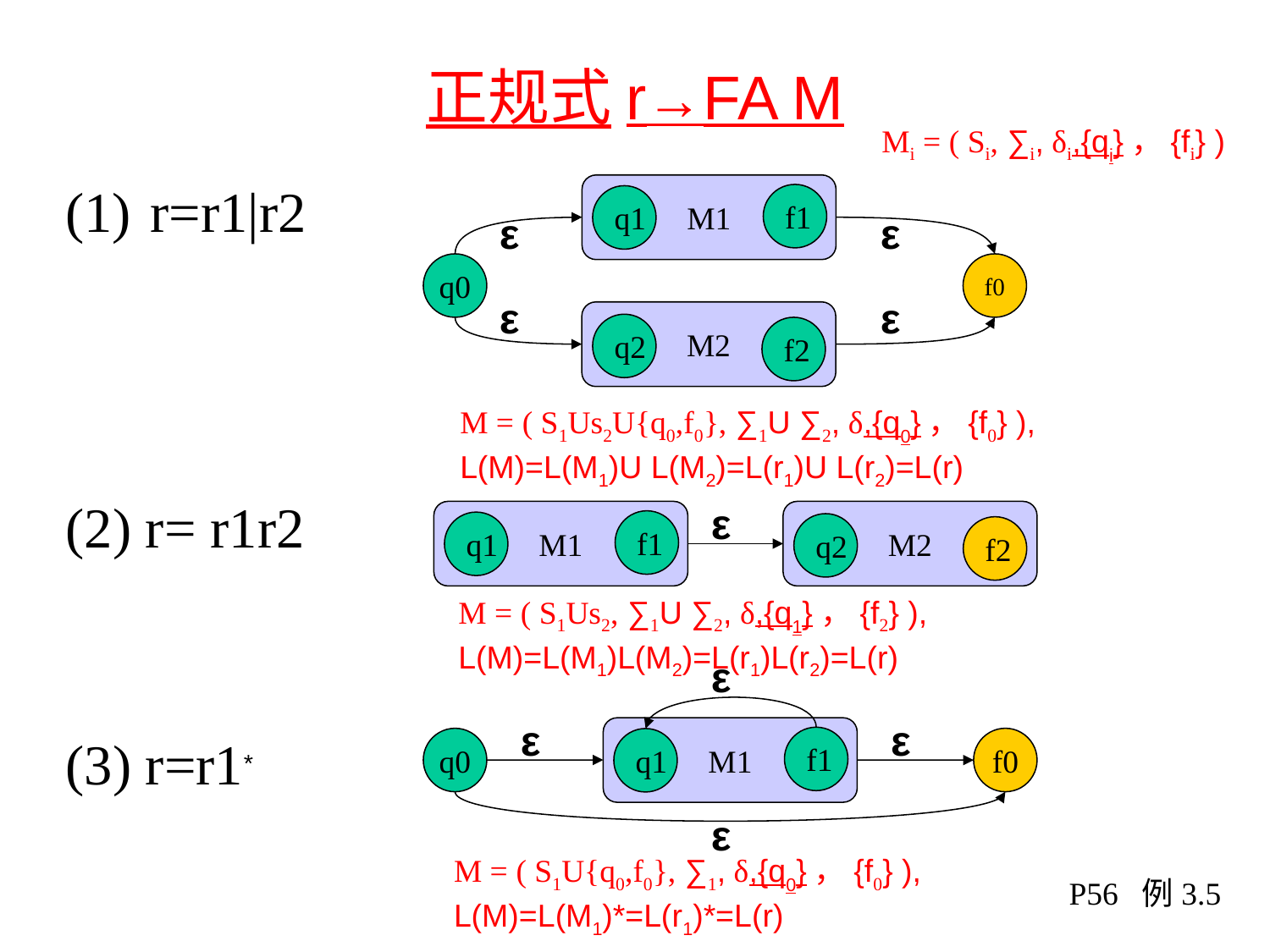

# 正规式r→FA M
Mi = ( Si, ∑i, δi,{qi}，{fi} )
r=r1|r2

(2) r= r1r2

(3) r=r1*
M1
f1
q1
ε
ε
q0
f0
ε
ε
M2
q2
f2
M = ( S1Us2U{q0,f0}, ∑1U ∑2, δ,{q0}，{f0} ),
L(M)=L(M1)U L(M2)=L(r1)U L(r2)=L(r)
ε
M1
M2
f1
q1
q2
f2
M = ( S1Us2, ∑1U ∑2, δ,{q1}，{f2} ),
L(M)=L(M1)L(M2)=L(r1)L(r2)=L(r)

ε
ε
ε
M1
f1
q0
f0
q1
ε
M = ( S1U{q0,f0}, ∑1, δ,{q0}，{f0} ),
L(M)=L(M1)*=L(r1)*=L(r)

         P56  例3.5